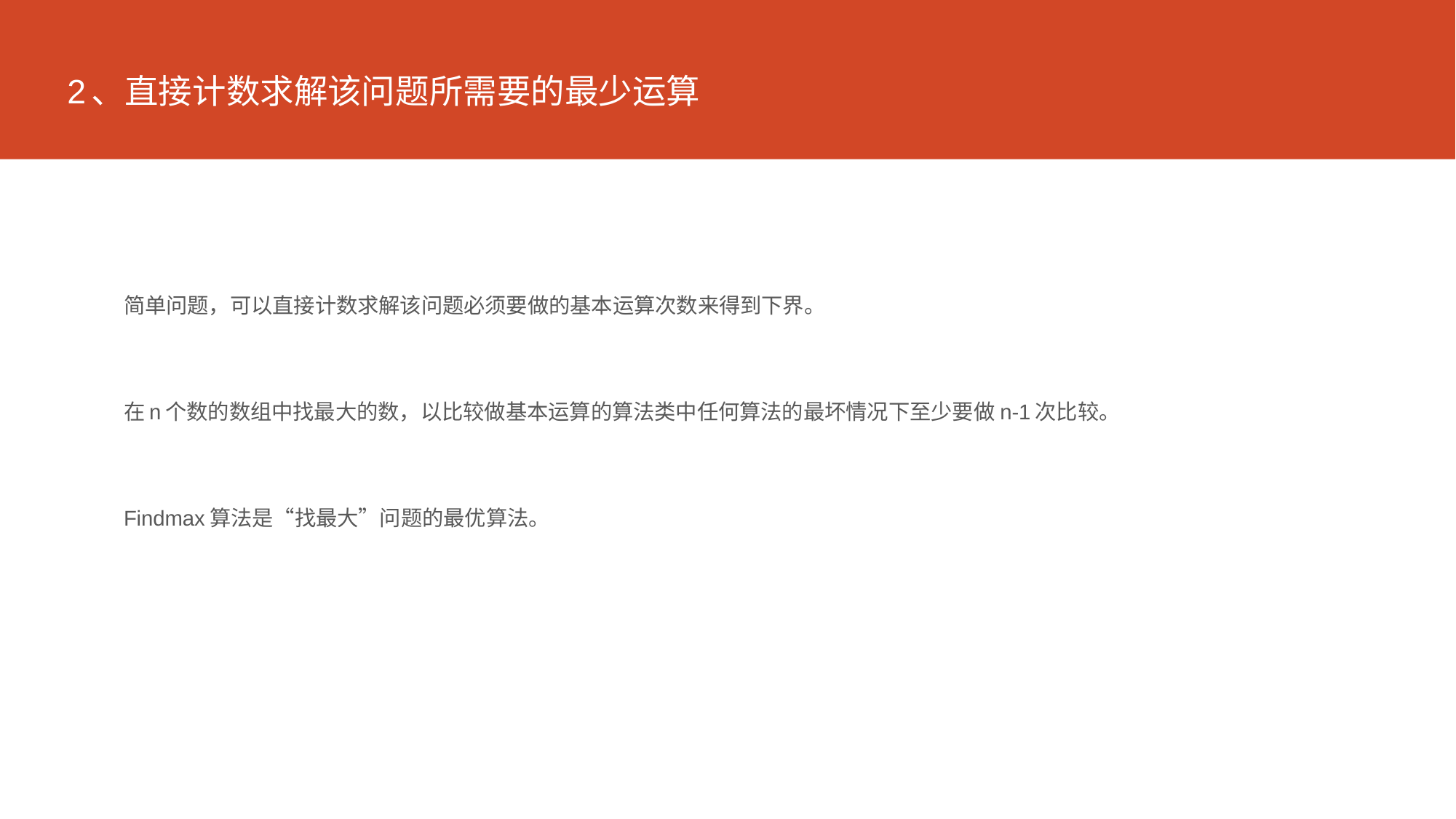

# 2、直接计数求解该问题所需要的最少运算
简单问题，可以直接计数求解该问题必须要做的基本运算次数来得到下界。

在n个数的数组中找最大的数，以比较做基本运算的算法类中任何算法的最坏情况下至少要做n-1次比较。

Findmax算法是“找最大”问题的最优算法。